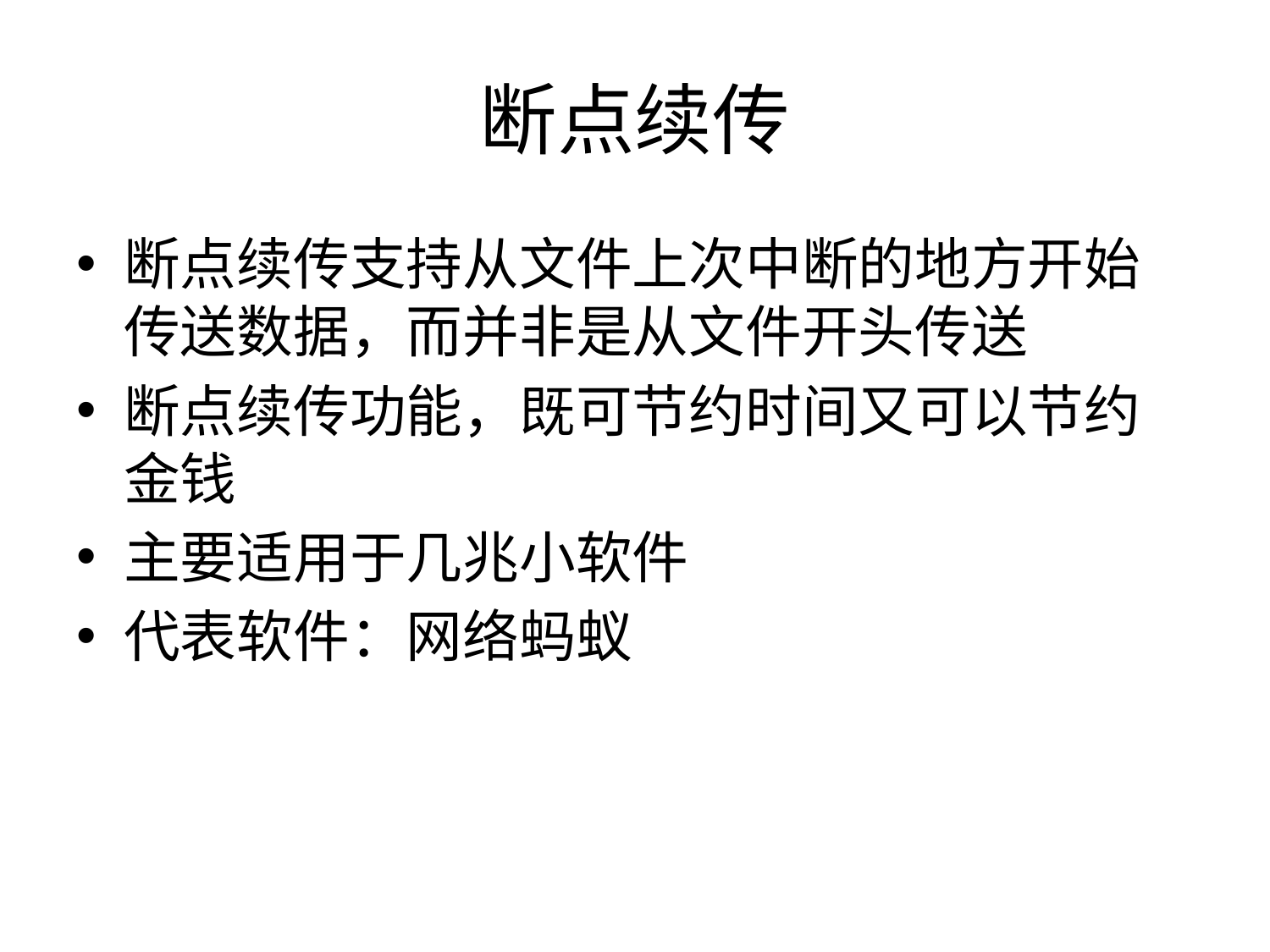

# 断点续传
断点续传支持从文件上次中断的地方开始传送数据，而并非是从文件开头传送
断点续传功能，既可节约时间又可以节约金钱
主要适用于几兆小软件
代表软件：网络蚂蚁